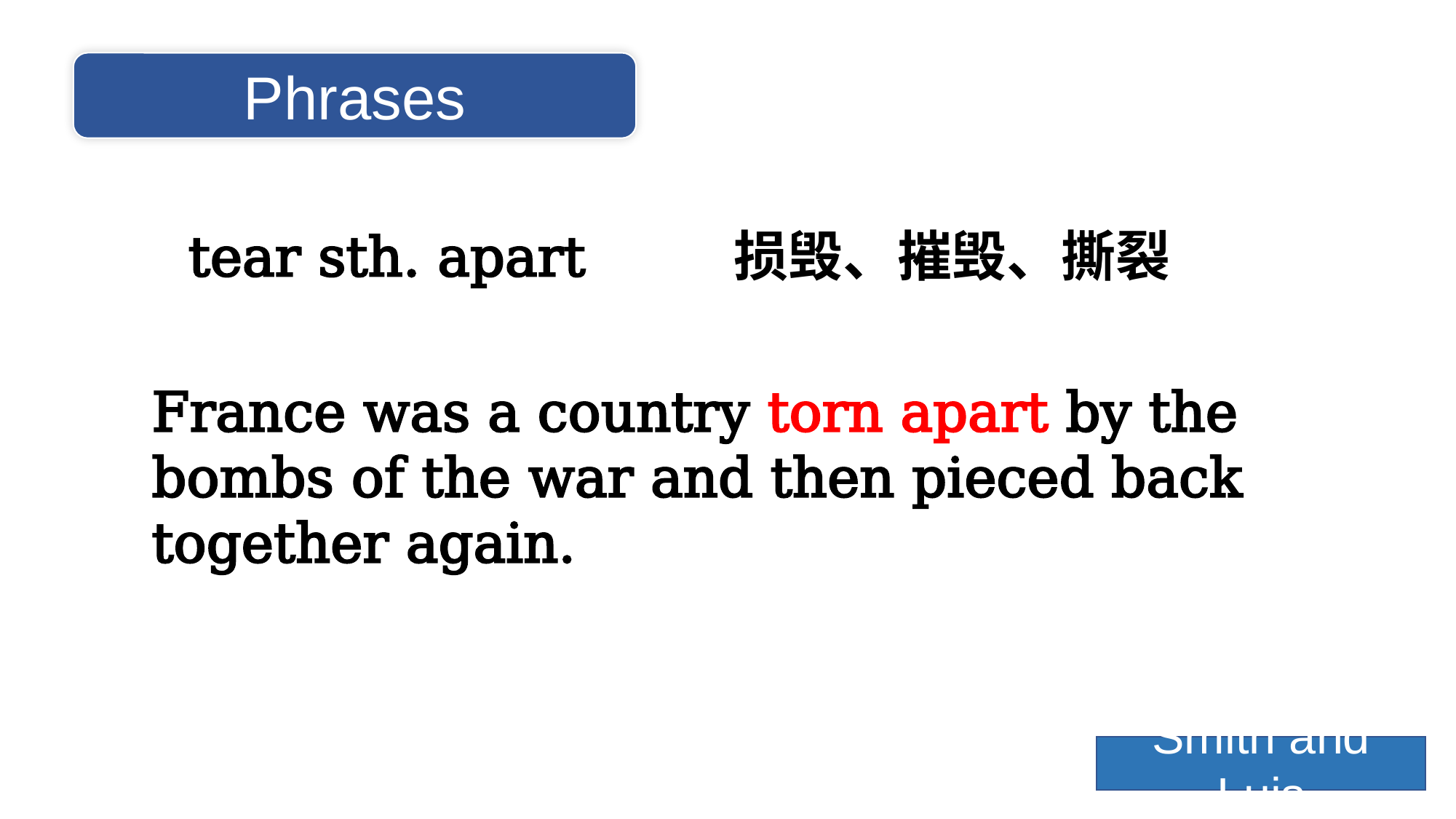

Phrases
tear sth. apart		损毁、摧毁、撕裂
France was a country torn apart by the bombs of the war and then pieced back together again.
Smith and Luis